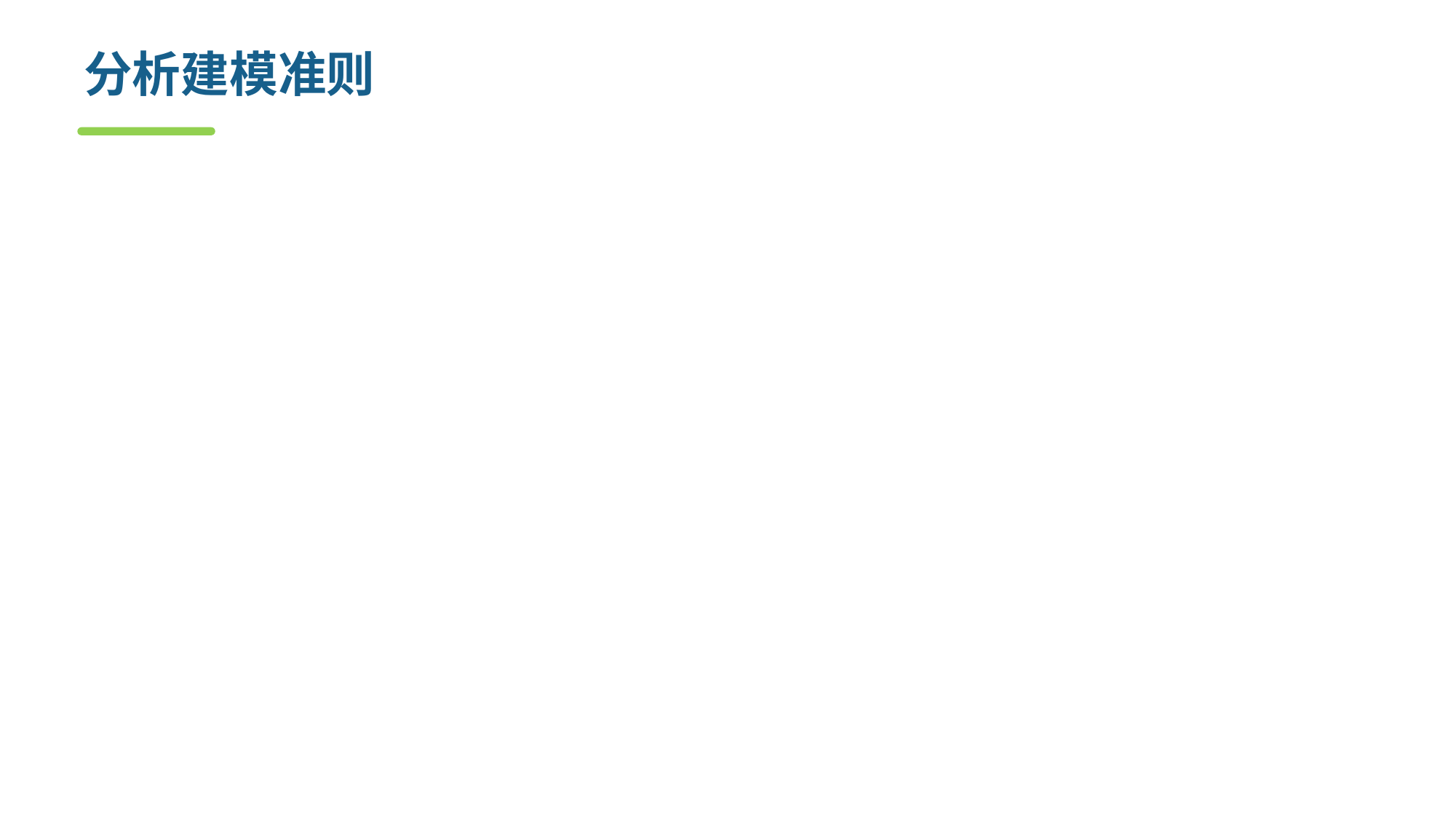

# 分析建模准则
Represent the information domain
Represent software functions
Represent software behavior
Partition these representations
Move from essence toward implementation

52